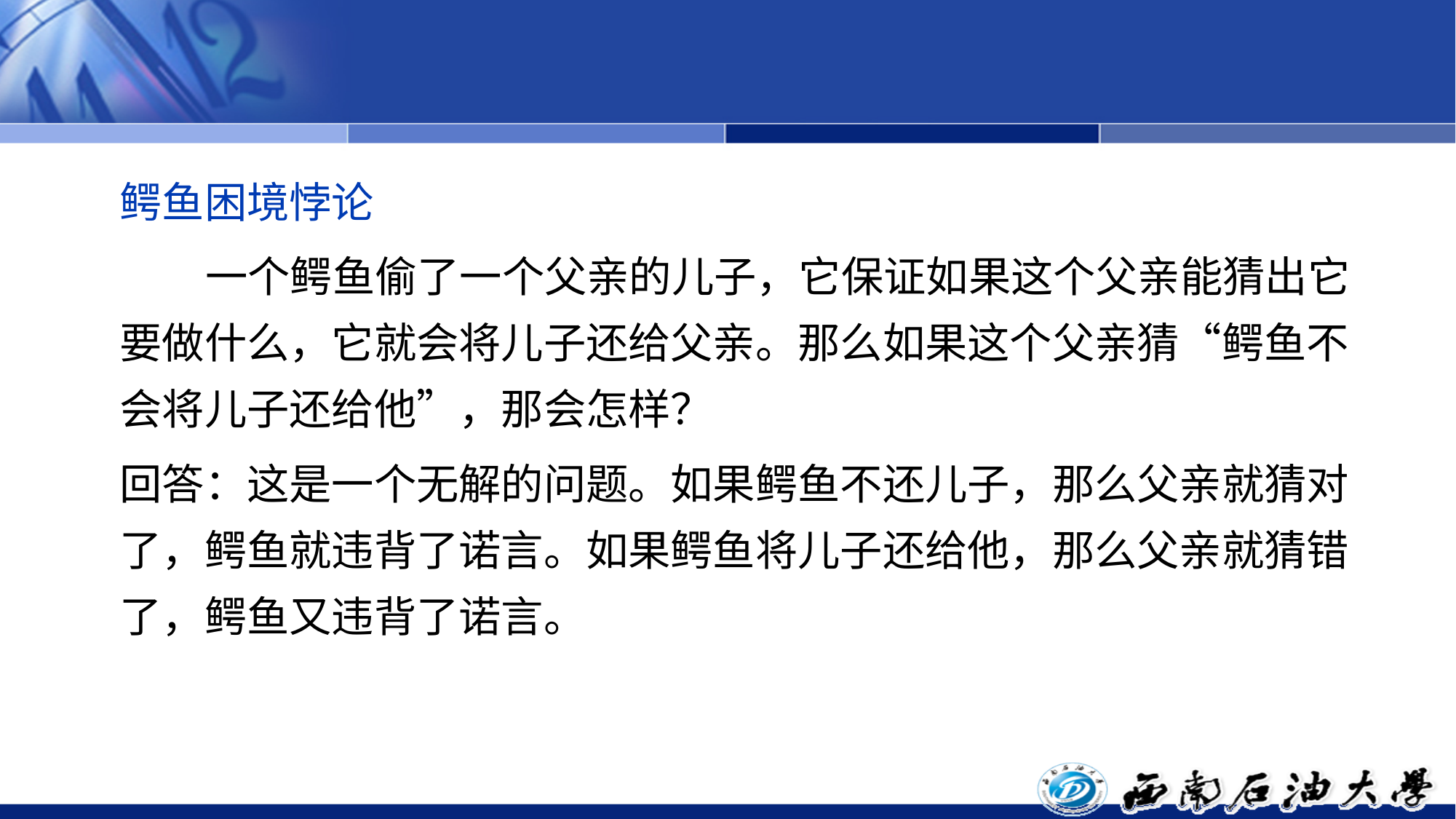

鳄鱼困境悖论
        一个鳄鱼偷了一个父亲的儿子，它保证如果这个父亲能猜出它要做什么，它就会将儿子还给父亲。那么如果这个父亲猜“鳄鱼不会将儿子还给他”，那会怎样？
回答：这是一个无解的问题。如果鳄鱼不还儿子，那么父亲就猜对了，鳄鱼就违背了诺言。如果鳄鱼将儿子还给他，那么父亲就猜错了，鳄鱼又违背了诺言。